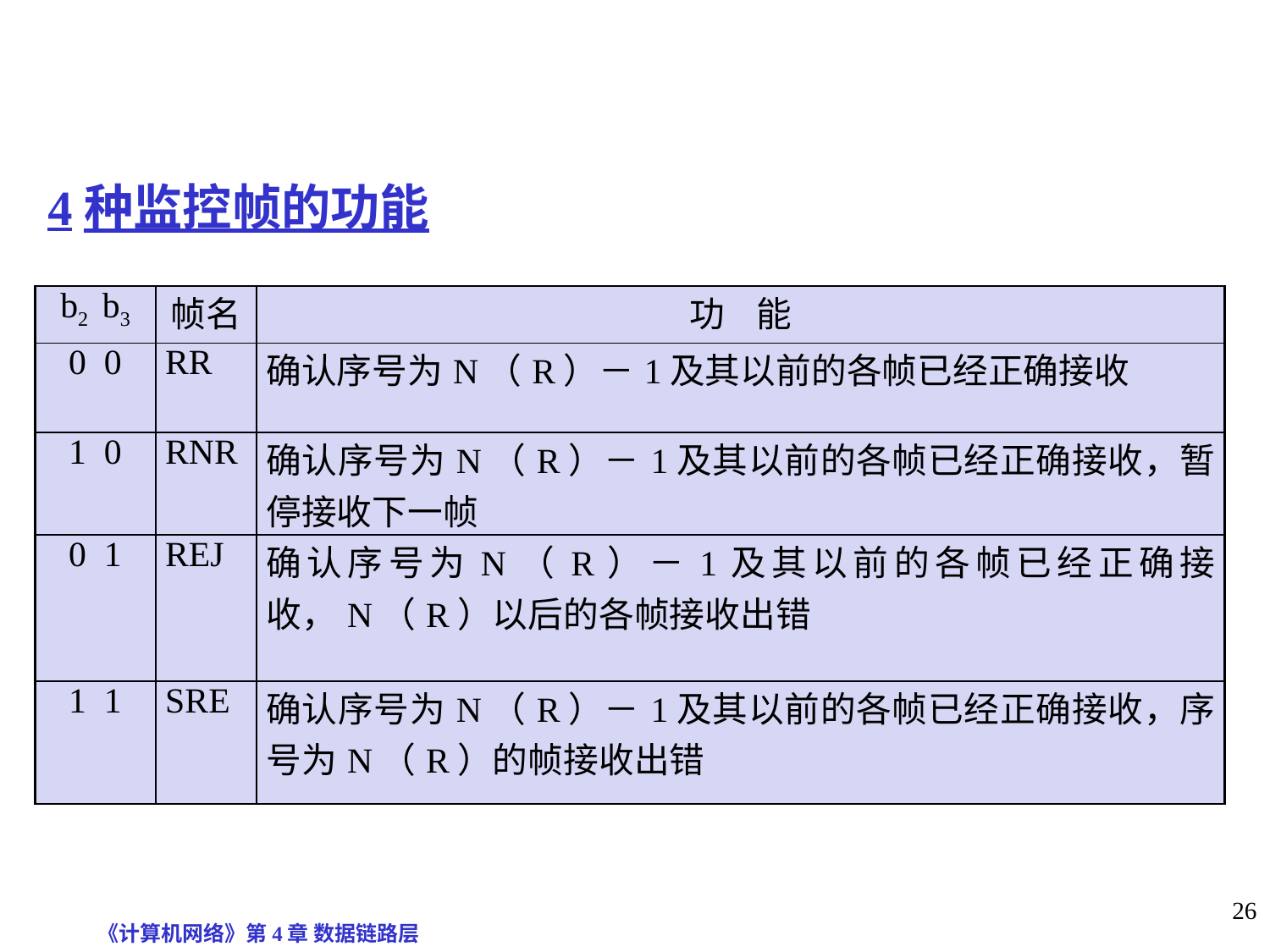

# 4种监控帧的功能
| b2 b3 | 帧名 | 功 能 |
| --- | --- | --- |
| 0 0 | RR | 确认序号为N（R）－1及其以前的各帧已经正确接收 |
| 1 0 | RNR | 确认序号为N（R）－1及其以前的各帧已经正确接收，暂停接收下一帧 |
| 0 1 | REJ | 确认序号为N（R）－1及其以前的各帧已经正确接收，N（R）以后的各帧接收出错 |
| 1 1 | SRE | 确认序号为N（R）－1及其以前的各帧已经正确接收，序号为N（R）的帧接收出错 |

《计算机网络》第4章 数据链路层
26